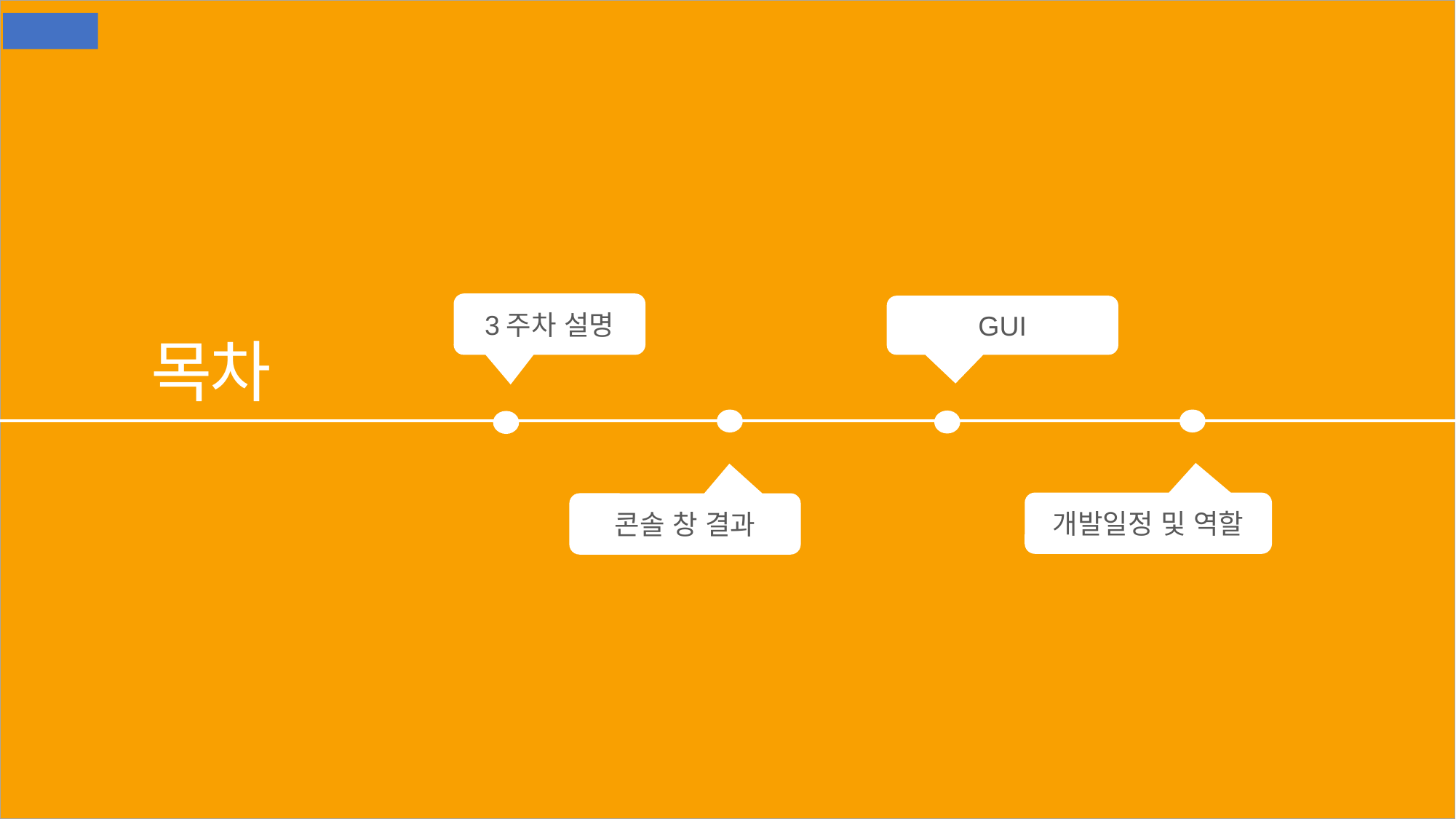

* 쁠쁠 *
3주차 설명
GUI
목차

개발일정 및 역할
콘솔 창 결과